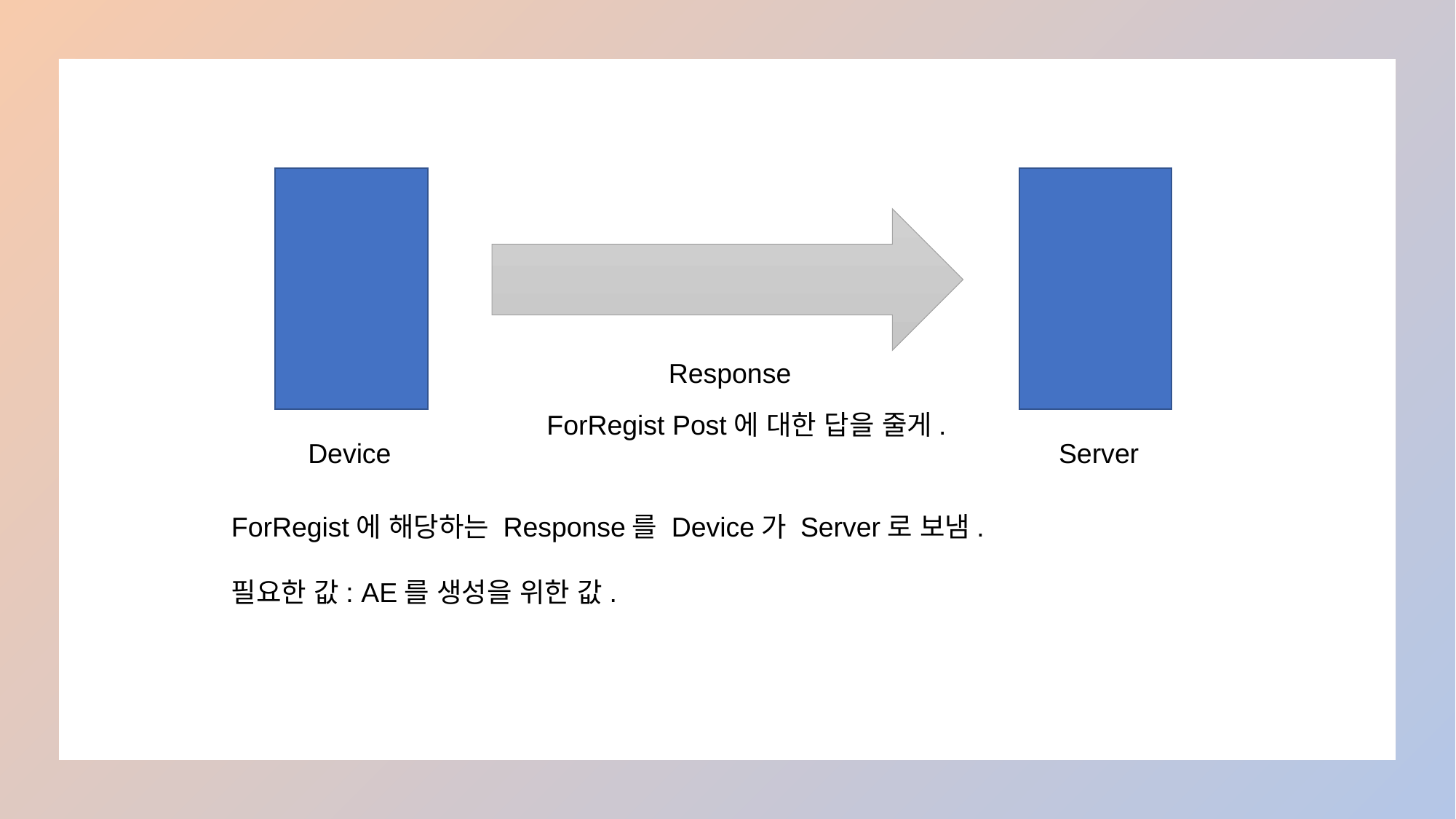

Response
 ForRegist Post에 대한 답을 줄게.
      Device
      Server
ForRegist에 해당하는 Response를 Device가 Server로 보냄.

필요한 값: AE를 생성을 위한 값.